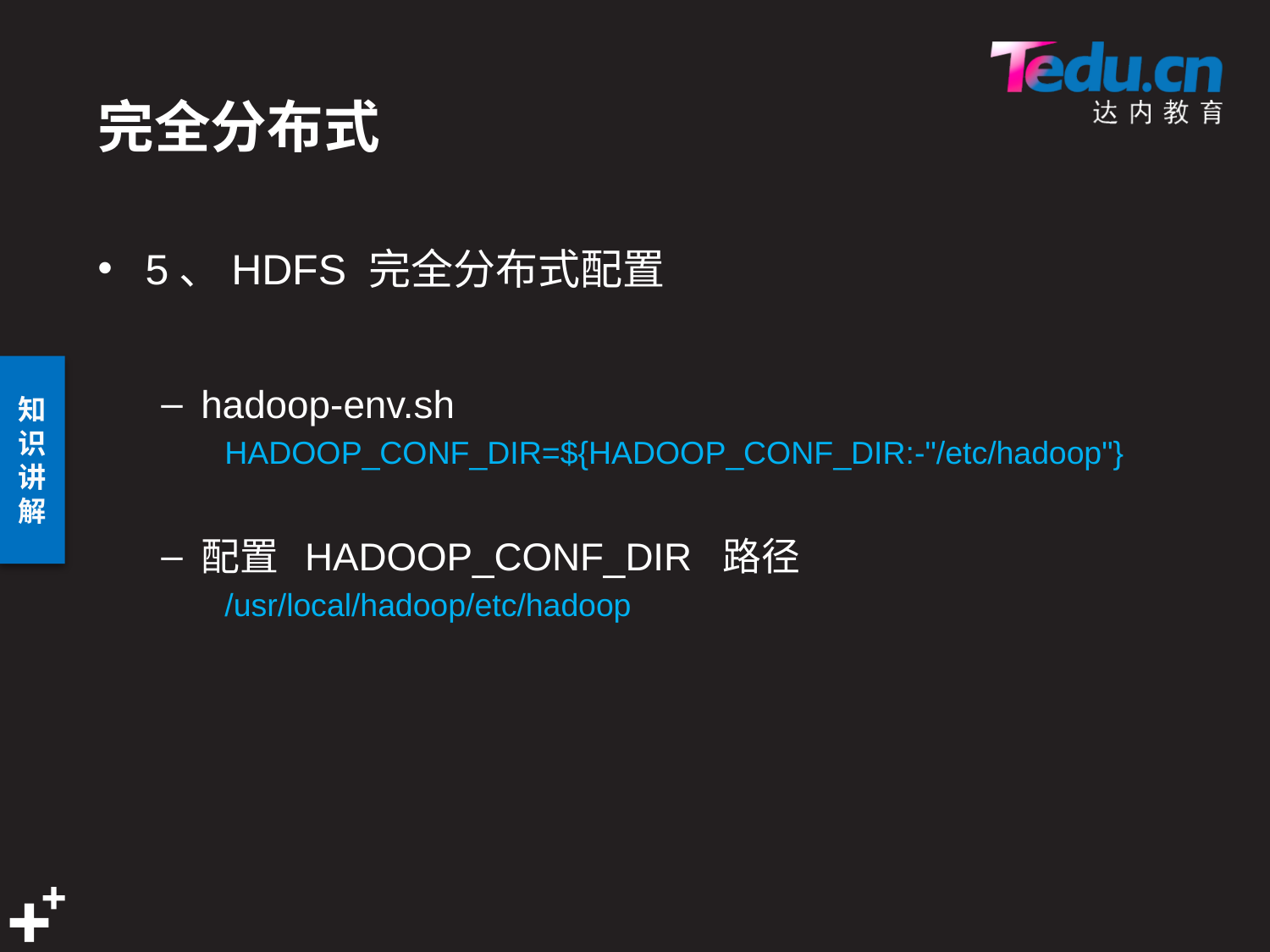

# 完全分布式
5、HDFS 完全分布式配置

hadoop-env.sh
HADOOP_CONF_DIR=${HADOOP_CONF_DIR:-"/etc/hadoop"}

配置  HADOOP_CONF_DIR  路径
/usr/local/hadoop/etc/hadoop